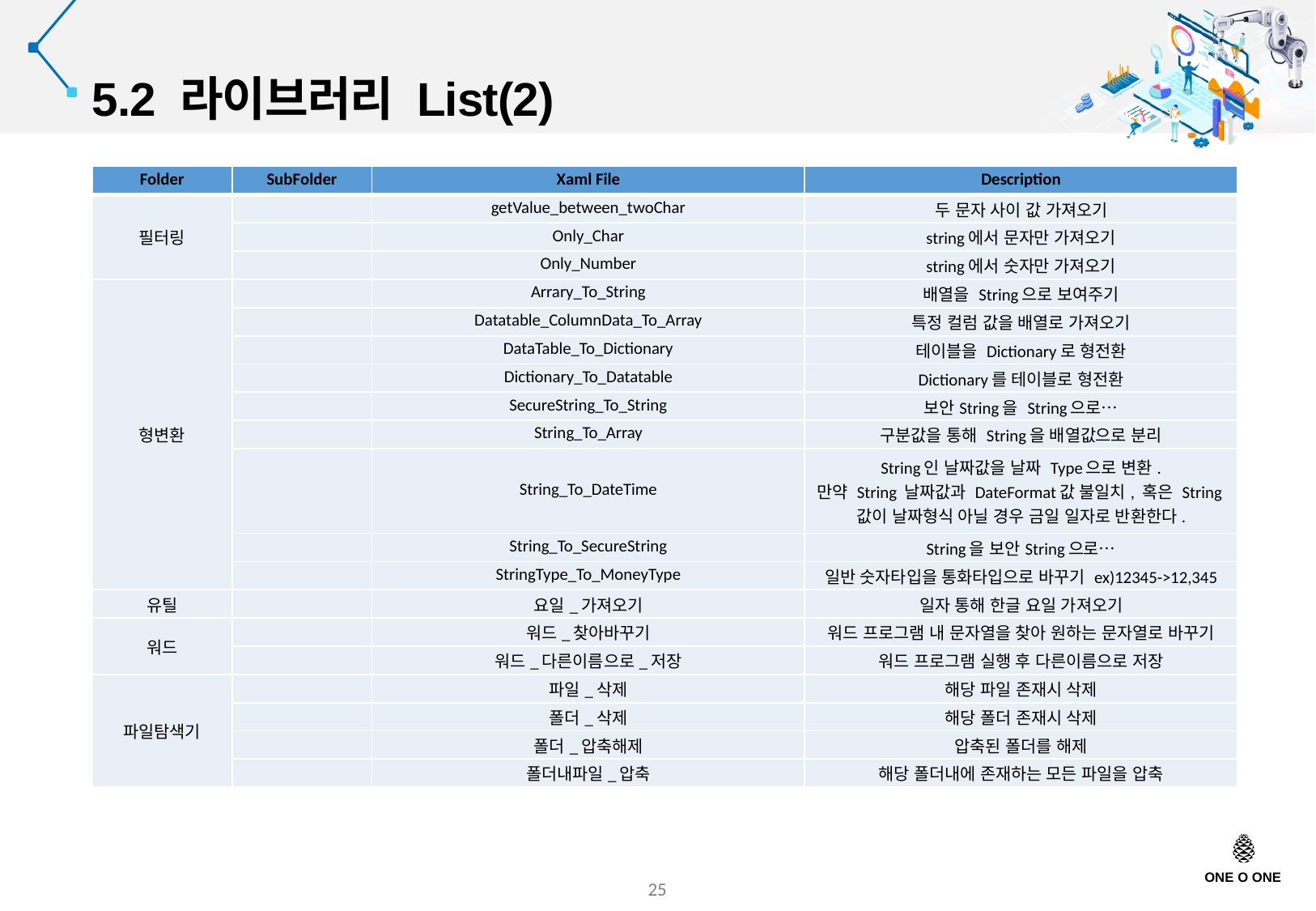

5.2 라이브러리 List(2)
| Folder | SubFolder | Xaml File | Description |
| --- | --- | --- | --- |
| 필터링 |  | getValue\_between\_twoChar | 두 문자 사이 값 가져오기 |
|  |  | Only\_Char | string에서 문자만 가져오기 |
|  |  | Only\_Number | string에서 숫자만 가져오기 |
| 형변환 |  | Arrary\_To\_String | 배열을 String으로 보여주기 |
|  |  | Datatable\_ColumnData\_To\_Array | 특정 컬럼 값을 배열로 가져오기 |
|  |  | DataTable\_To\_Dictionary | 테이블을 Dictionary로 형전환 |
|  |  | Dictionary\_To\_Datatable | Dictionary를 테이블로 형전환 |
|  |  | SecureString\_To\_String | 보안String을 String으로… |
|  |  | String\_To\_Array | 구분값을 통해 String을 배열값으로 분리 |
|  |  | String\_To\_DateTime | String인 날짜값을 날짜 Type으로 변환. 만약 String 날짜값과 DateFormat값 불일치, 혹은 String값이 날짜형식 아닐 경우 금일 일자로 반환한다. |
|  |  | String\_To\_SecureString | String을 보안String으로… |
|  |  | StringType\_To\_MoneyType | 일반 숫자타입을 통화타입으로 바꾸기 ex)12345->12,345 |
| 유틸 |  | 요일\_가져오기 | 일자 통해 한글 요일 가져오기 |
| 워드 |  | 워드\_찾아바꾸기 | 워드 프로그램 내 문자열을 찾아 원하는 문자열로 바꾸기 |
|  |  | 워드\_다른이름으로\_저장 | 워드 프로그램 실행 후 다른이름으로 저장 |
| 파일탐색기 |  | 파일\_삭제 | 해당 파일 존재시 삭제 |
|  |  | 폴더\_삭제 | 해당 폴더 존재시 삭제 |
|  |  | 폴더\_압축해제 | 압축된 폴더를 해제 |
|  |  | 폴더내파일\_압축 | 해당 폴더내에 존재하는 모든 파일을 압축 |